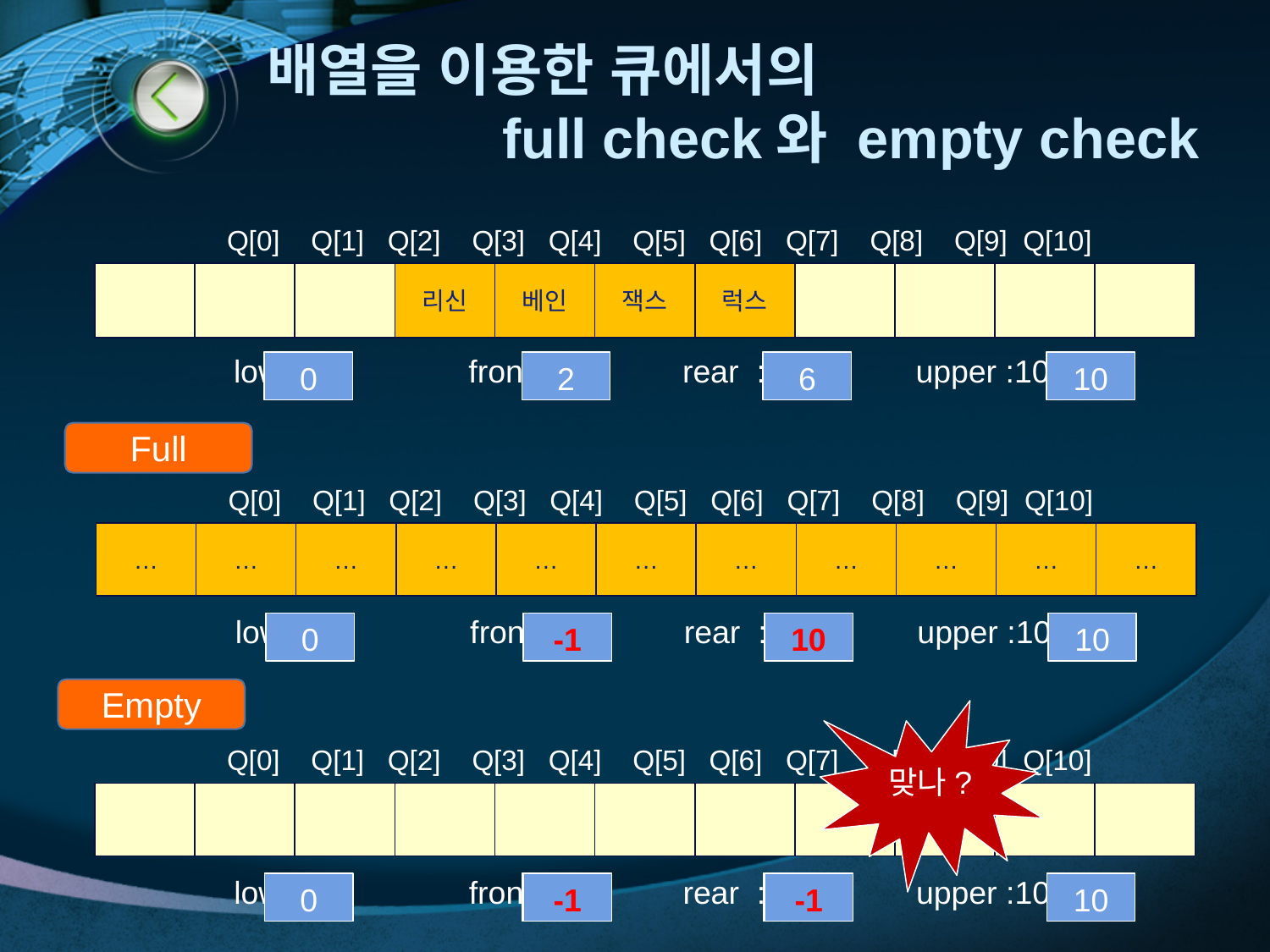

# 배열을 이용한 큐에서의 full check와 empty check
Q[0]    Q[1]   Q[2]    Q[3]   Q[4]    Q[5]   Q[6]   Q[7]    Q[8]    Q[9]  Q[10]

리신
베인
잭스
럭스

lower : 0             front : 2            rear  : 6              upper :10
10
0
2
6
Full
Q[0]    Q[1]   Q[2]    Q[3]   Q[4]    Q[5]   Q[6]   Q[7]    Q[8]    Q[9]  Q[10]
…
…
…
…
…
…
…
…
…
…
…
lower : 0             front : 2            rear  : 6              upper :10
10
0
?
?
-1
10
Empty
맞나?
Q[0]    Q[1]   Q[2]    Q[3]   Q[4]    Q[5]   Q[6]   Q[7]    Q[8]    Q[9]  Q[10]

lower : 0             front : 2            rear  : 6              upper :10
-1
-1
10
0
?
?